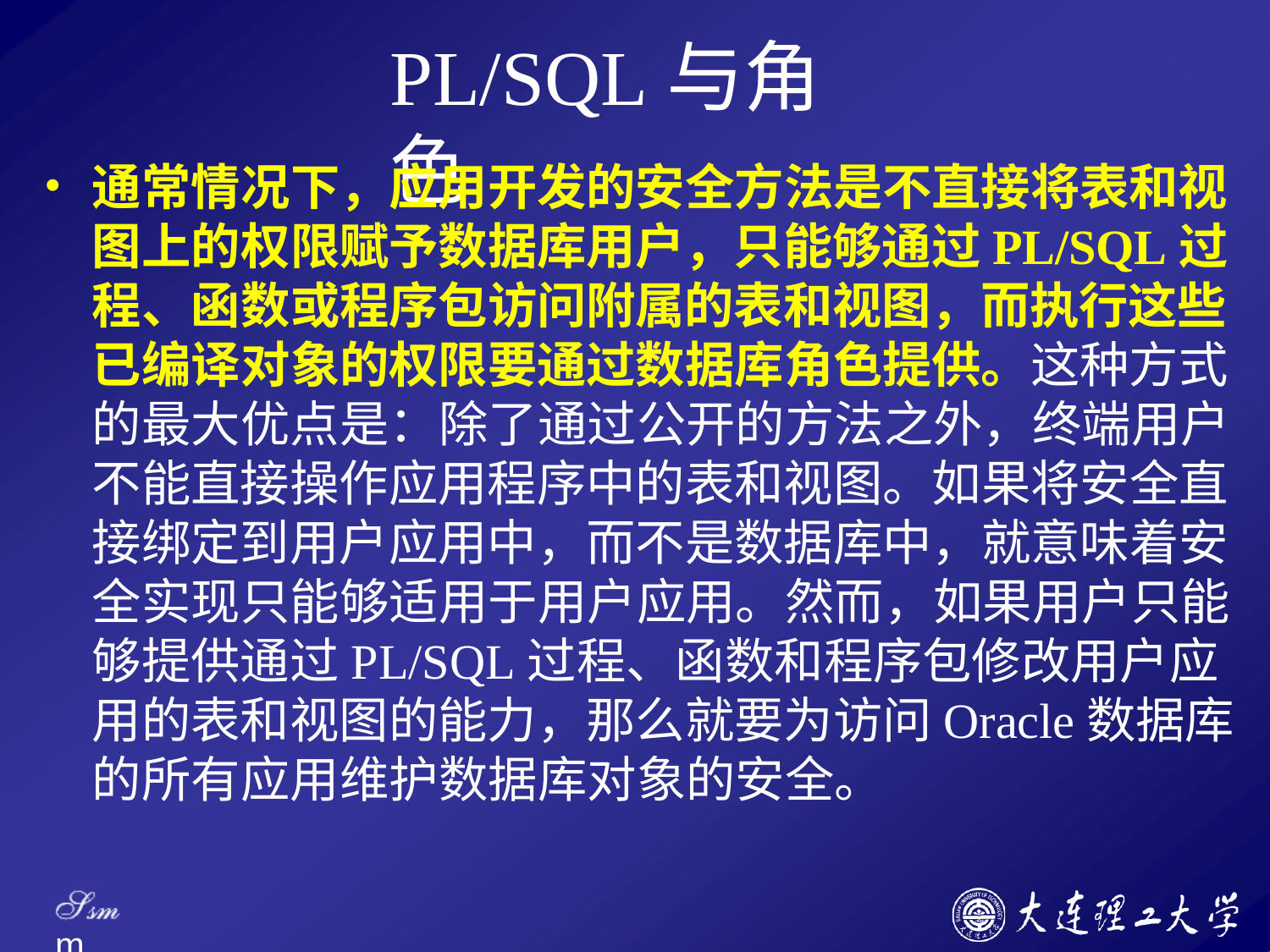

# PL/SQL与角色
通常情况下，应用开发的安全方法是不直接将表和视 图上的权限赋予数据库用户，只能够通过PL/SQL过 程、函数或程序包访问附属的表和视图，而执行这些 已编译对象的权限要通过数据库角色提供。这种方式 的最大优点是：除了通过公开的方法之外，终端用户 不能直接操作应用程序中的表和视图。如果将安全直 接绑定到用户应用中，而不是数据库中，就意味着安 全实现只能够适用于用户应用。然而，如果用户只能 够提供通过PL/SQL过程、函数和程序包修改用户应 用的表和视图的能力，那么就要为访问Oracle数据库 的所有应用维护数据库对象的安全。

Ssm